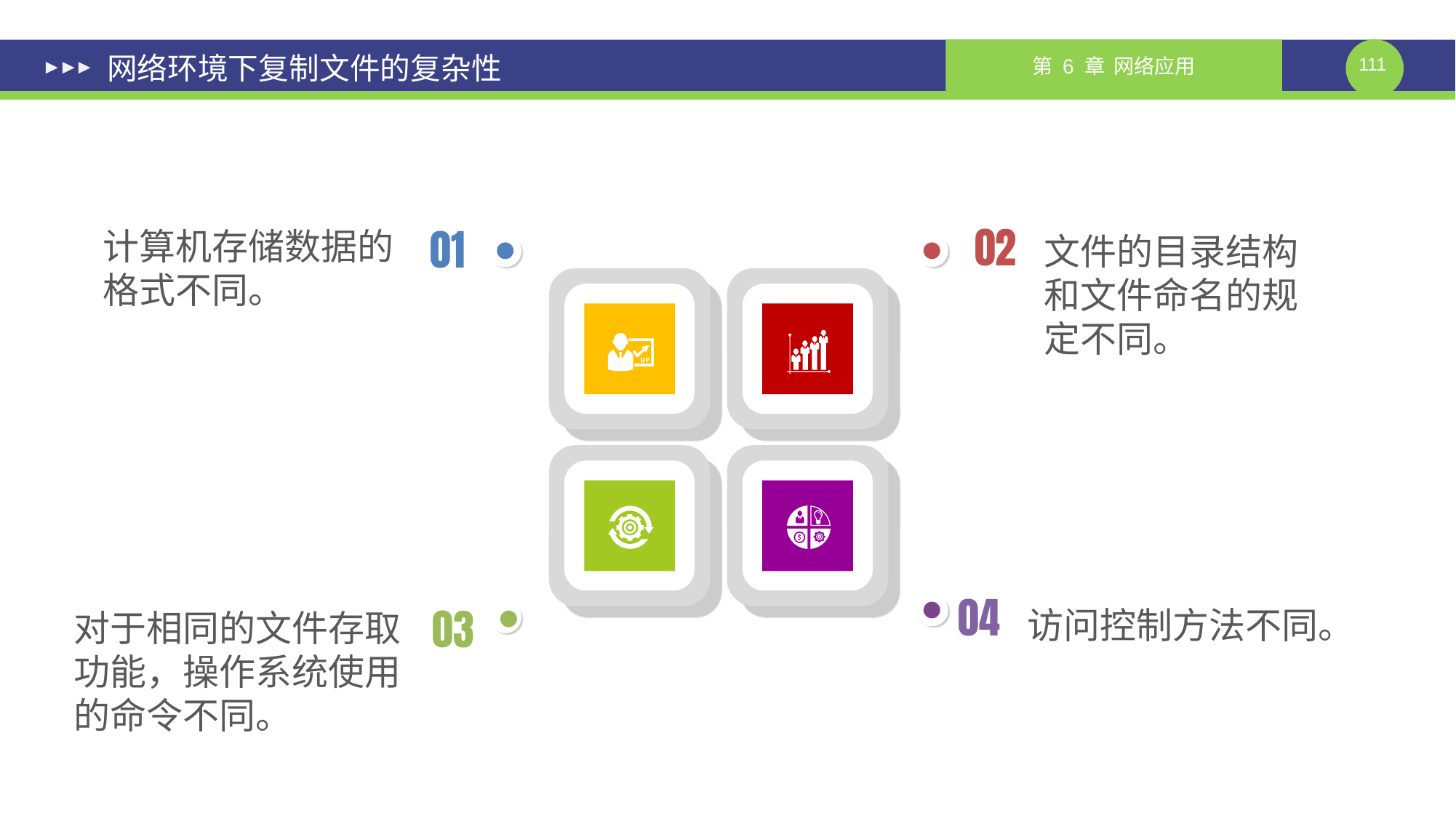

# 网络环境下复制文件的复杂性
计算机存储数据的格式不同。
02
01
文件的目录结构和文件命名的规定不同。

访问控制方法不同。
04
对于相同的文件存取功能，操作系统使用的命令不同。
03
课件制作人：谢钧  谢希仁